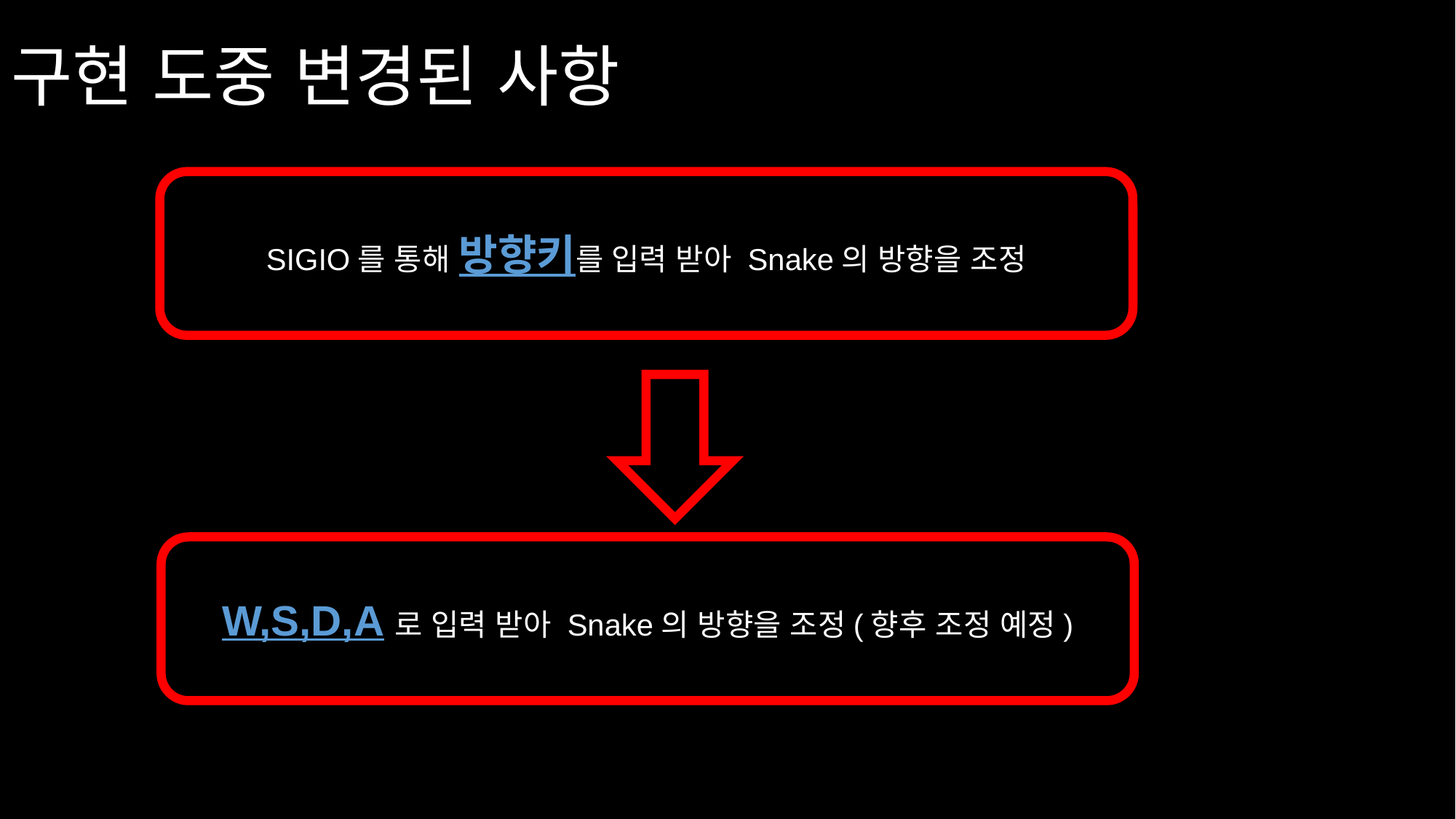

# 구현 도중 변경된 사항
SIGIO를 통해 방향키를 입력 받아 Snake의 방향을 조정

W,S,D,A로 입력 받아 Snake의 방향을 조정(향후 조정 예정)